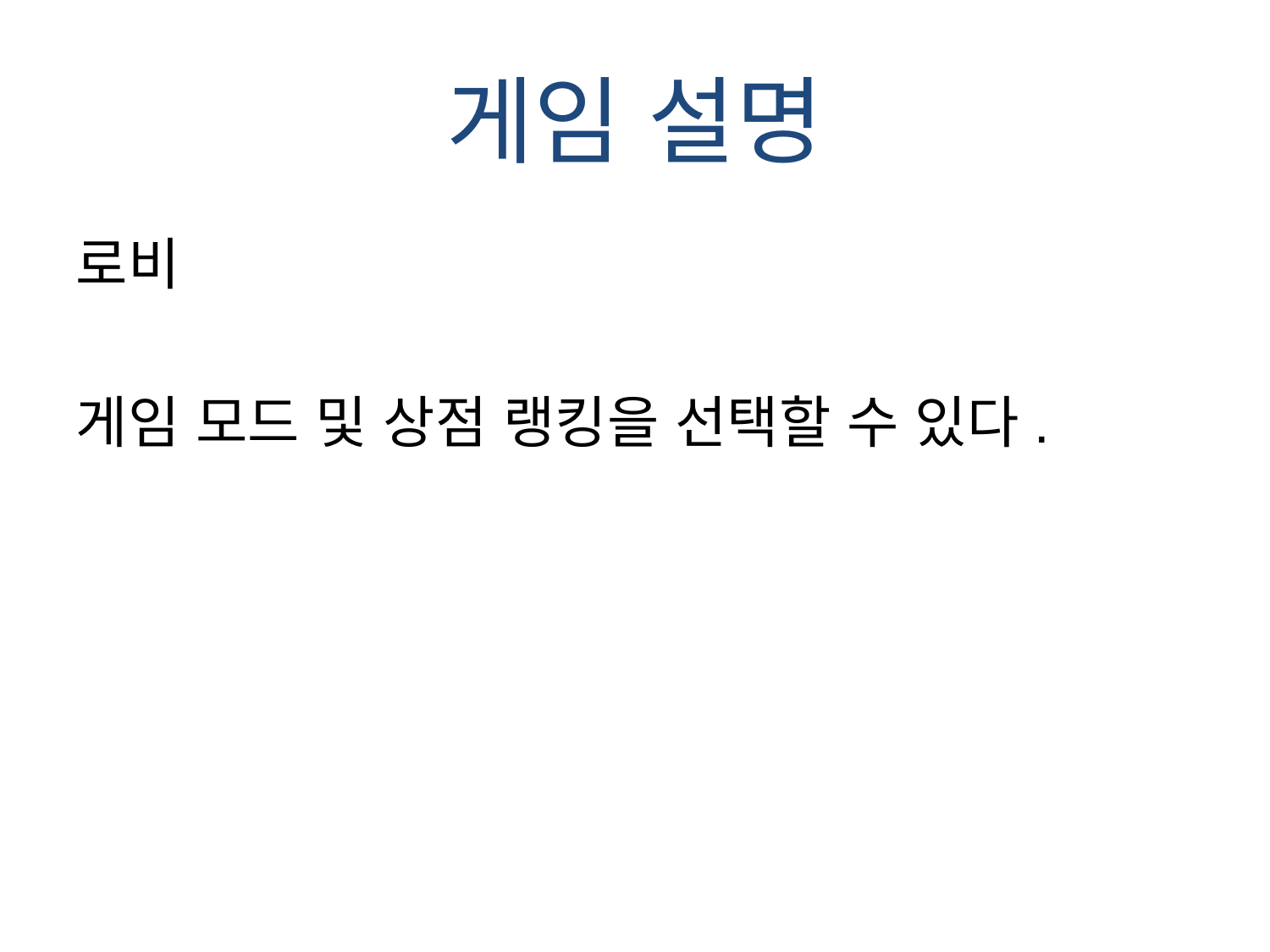

# 게임 설명
로비

게임 모드 및 상점 랭킹을 선택할 수 있다.